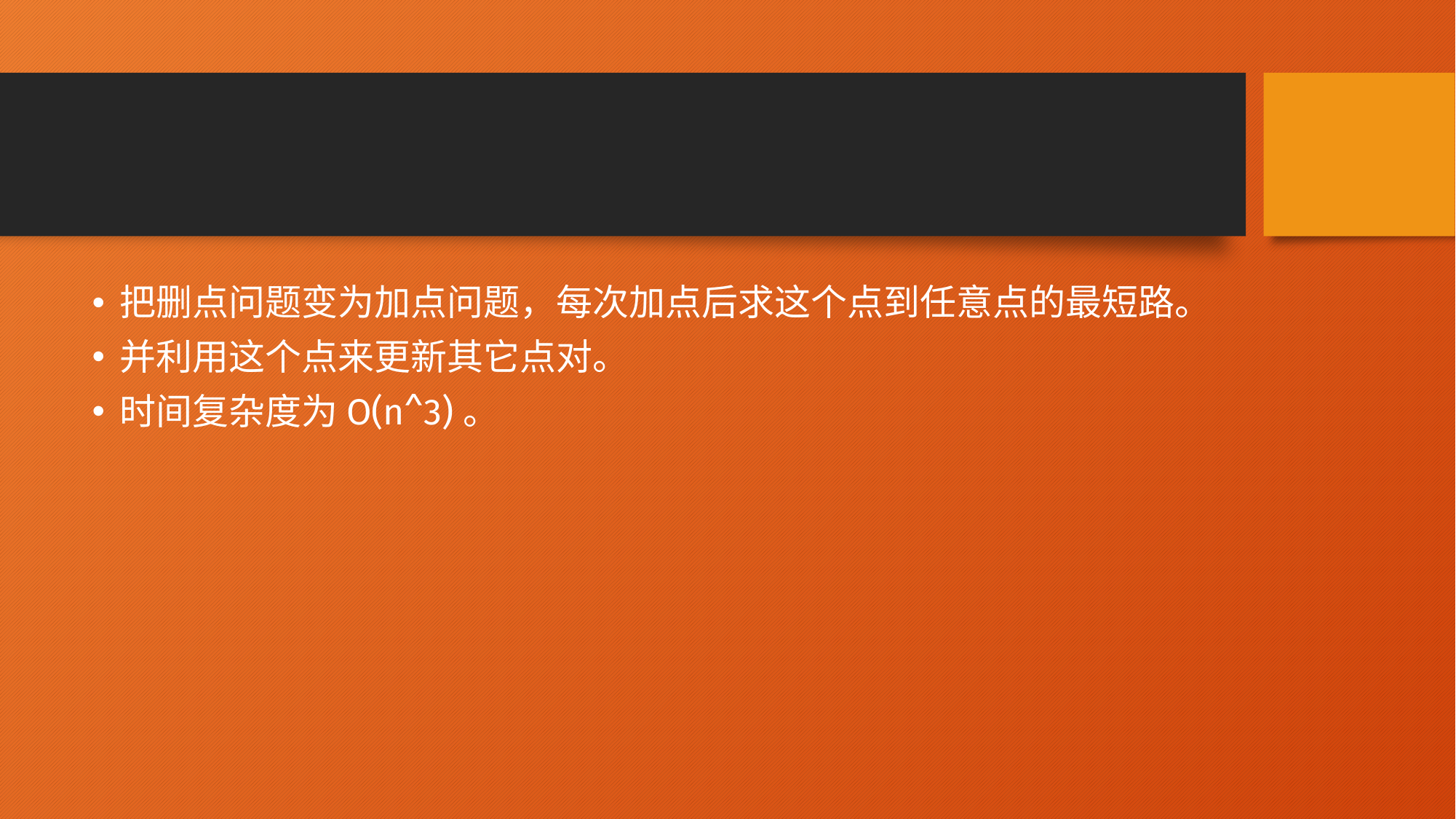

#
把删点问题变为加点问题，每次加点后求这个点到任意点的最短路。
并利用这个点来更新其它点对。
时间复杂度为O(n^3)。